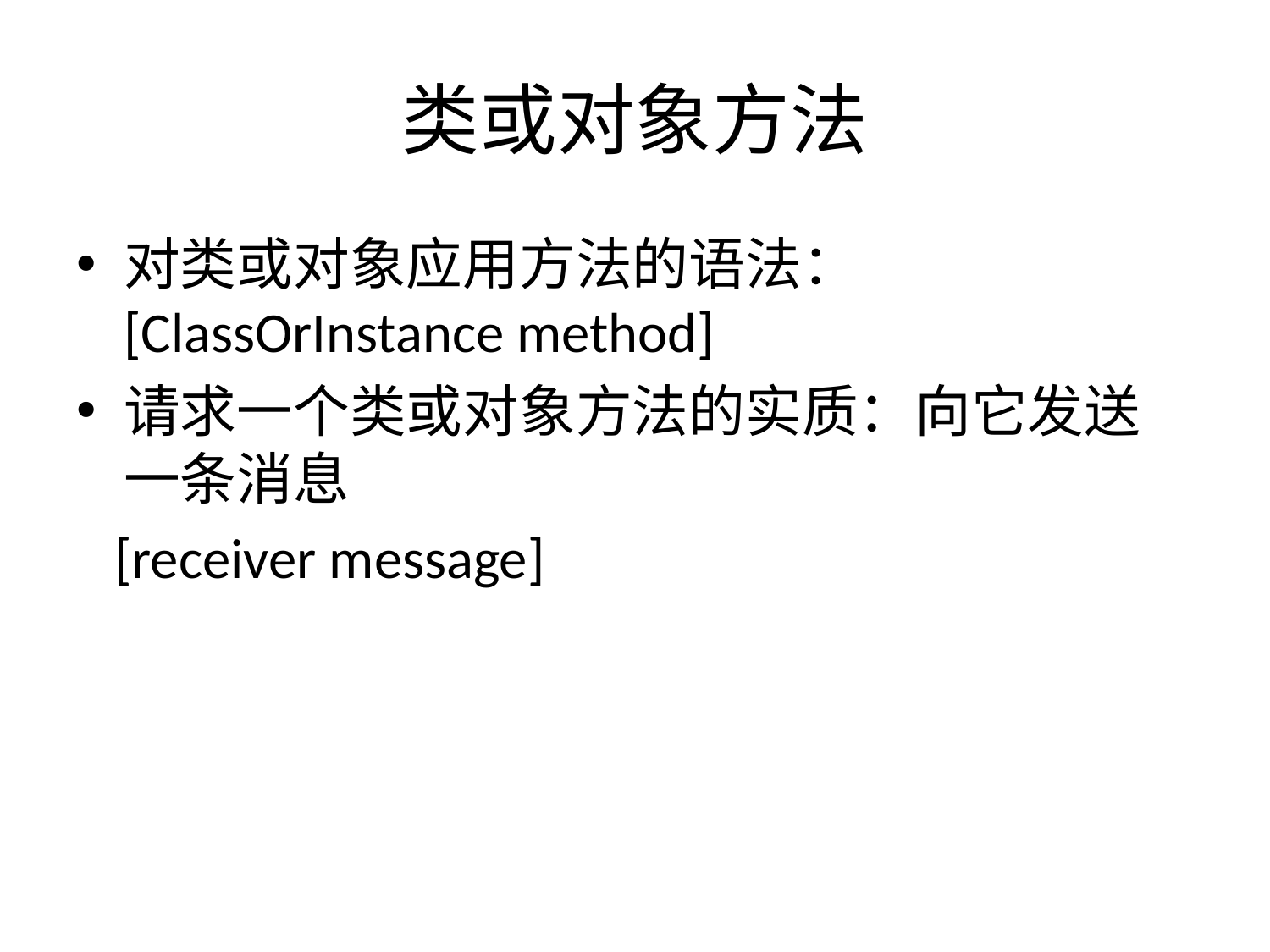

# 类或对象方法
对类或对象应用方法的语法：[ClassOrInstance method]
请求一个类或对象方法的实质：向它发送一条消息
   [receiver message]